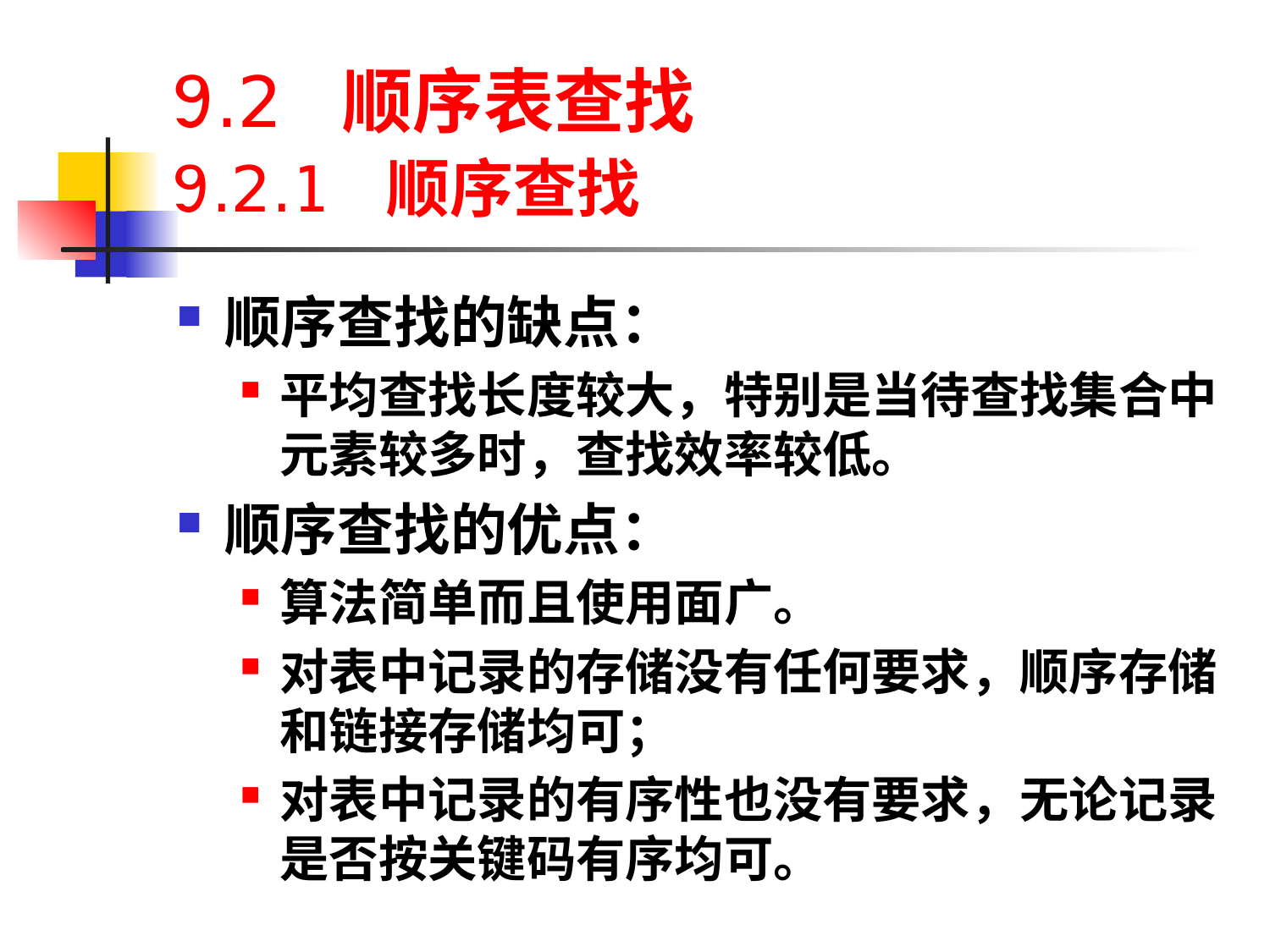

# 9.2  顺序表查找 9.2.1  顺序查找
顺序查找的缺点：
平均查找长度较大，特别是当待查找集合中元素较多时，查找效率较低。
顺序查找的优点：
算法简单而且使用面广。
对表中记录的存储没有任何要求，顺序存储和链接存储均可；
对表中记录的有序性也没有要求，无论记录是否按关键码有序均可。